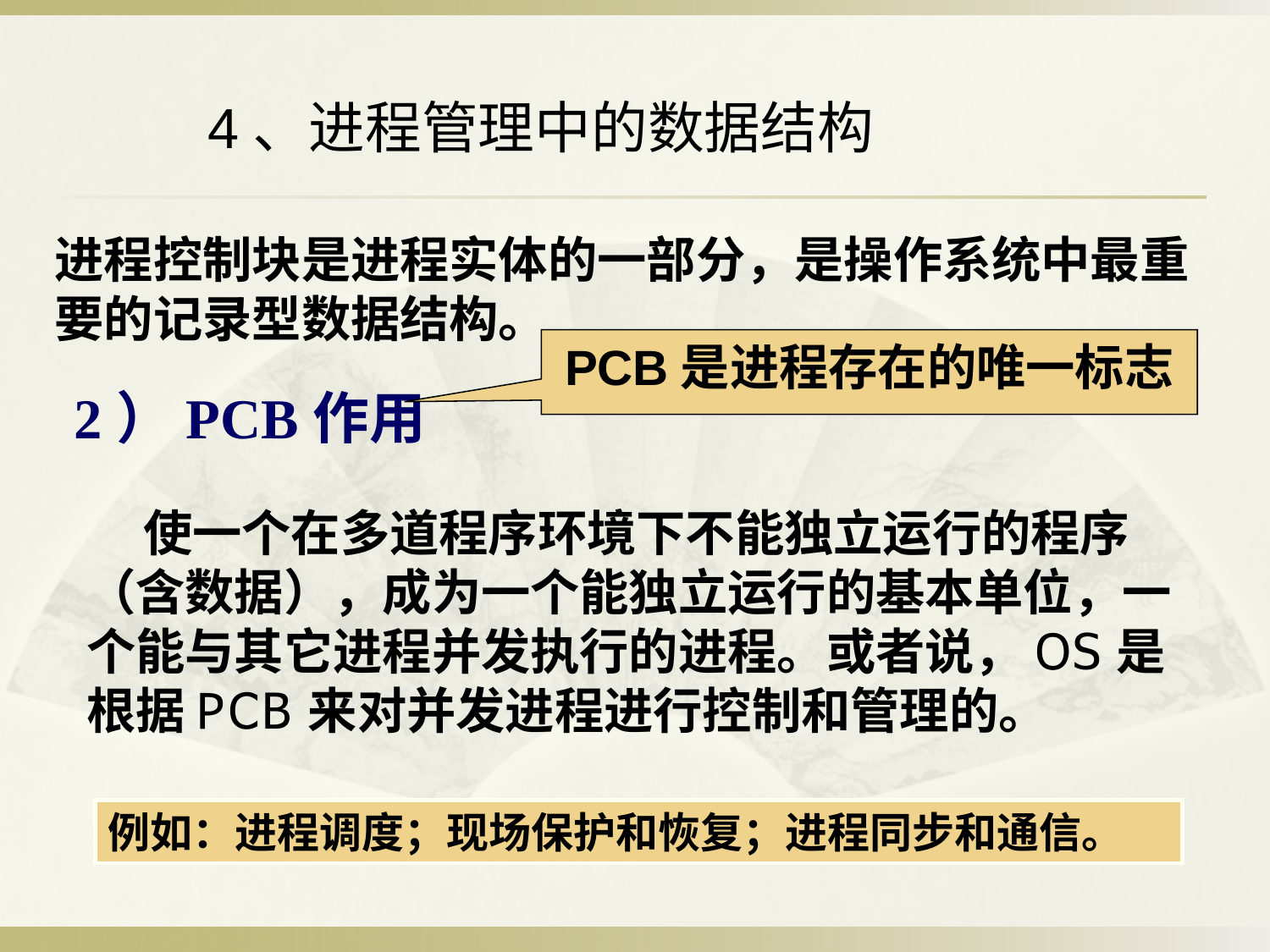

4、进程管理中的数据结构
进程控制块是进程实体的一部分，是操作系统中最重要的记录型数据结构。
PCB是进程存在的唯一标志
2）PCB作用
    使一个在多道程序环境下不能独立运行的程序（含数据），成为一个能独立运行的基本单位，一个能与其它进程并发执行的进程。或者说，OS是根据PCB来对并发进程进行控制和管理的。
例如：进程调度；现场保护和恢复；进程同步和通信。
16